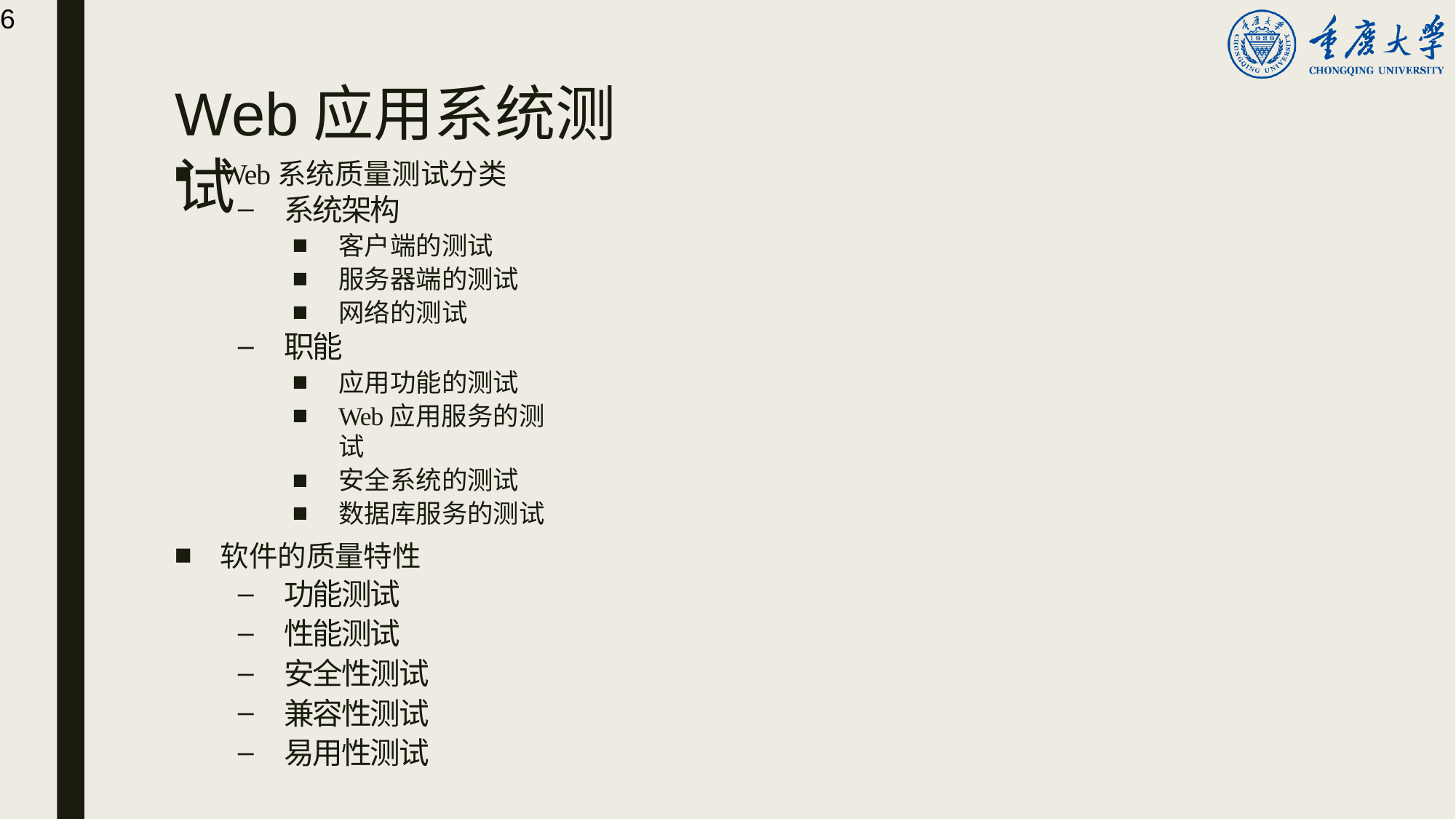

6
# Web应用系统测试
Web系统质量测试分类
系统架构
客户端的测试
服务器端的测试
网络的测试
职能
应用功能的测试
Web应用服务的测试
安全系统的测试
数据库服务的测试
软件的质量特性
功能测试
性能测试
安全性测试
兼容性测试
易用性测试